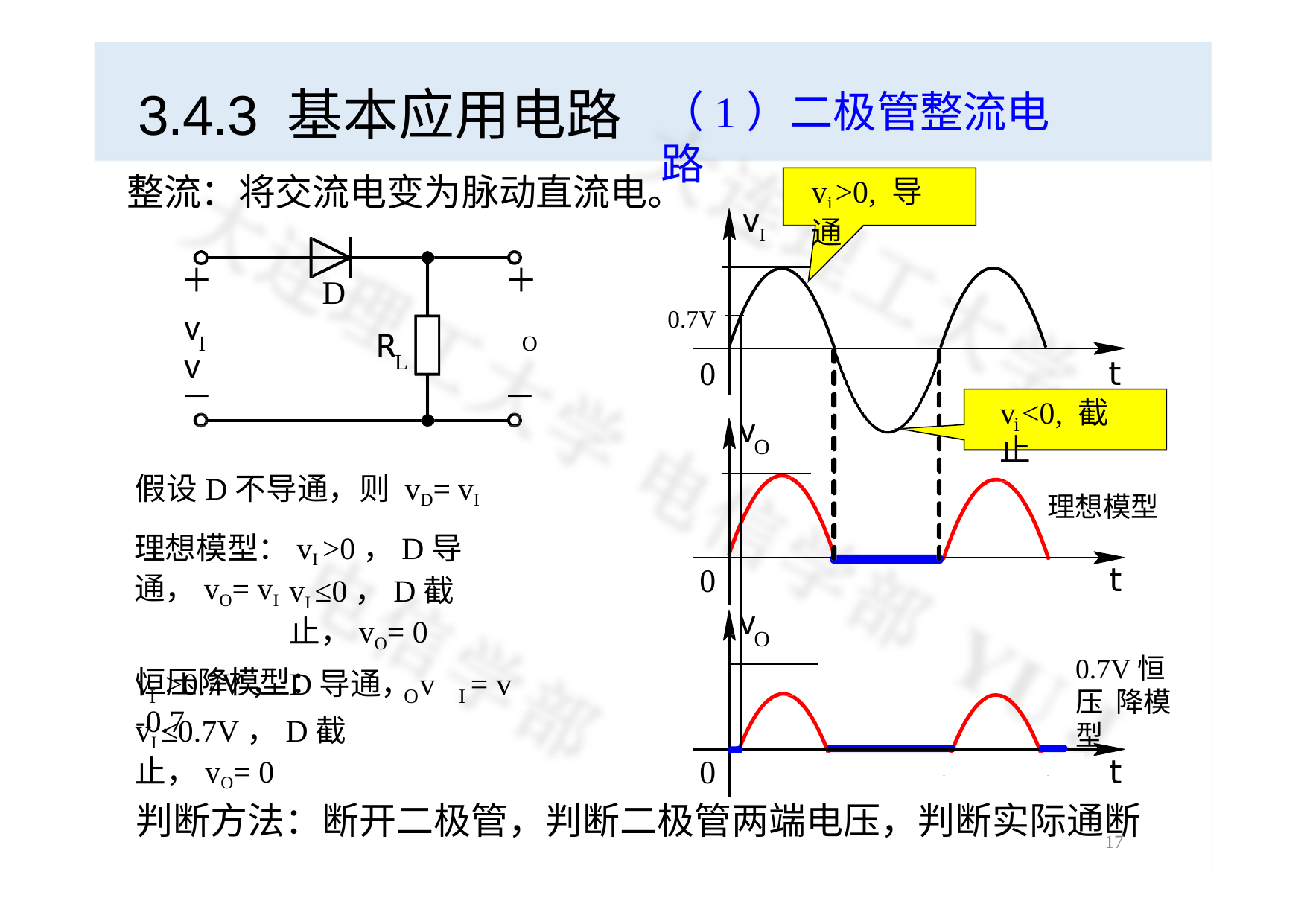

# 3.4.3 基本应用电路
（1）二极管整流电路

整流：将交流电变为脉动直流电。
vi >0, 导通
vI

＋	＋

D
0.7V
v 	v

R
I
O

L

0
t
v <0, 截止
－
－

v
i

O

假设D不导通，则 vD= vI
理想模型：vI >0，D导通，vO= vI

理想模型

0
t
vI ≤0，D截止，vO= 0
恒压降模型：
v

O

0.7V恒压  降模型

v  >0.7V，D导通，v	= v -0.7
I	O	I

vI ≤0.7V，D截止，vO= 0

0
t

判断方法：断开二极管，判断二极管两端电压，判断实际通断
17